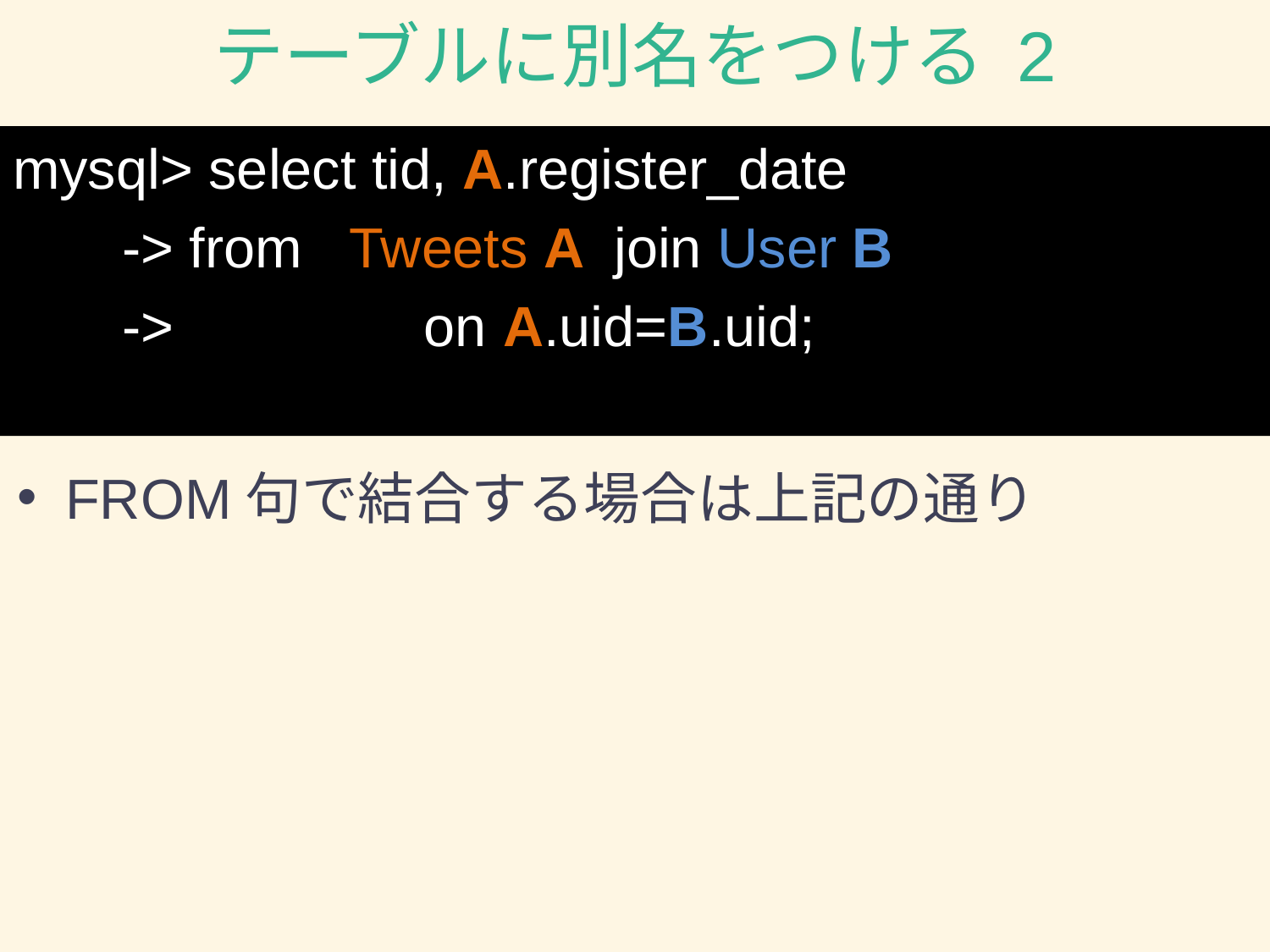

# テーブルに別名をつける 2
mysql> select tid, A.register_date
       -> from   Tweets A  join User B
       ->                on A.uid=B.uid;

FROM句で結合する場合は上記の通り